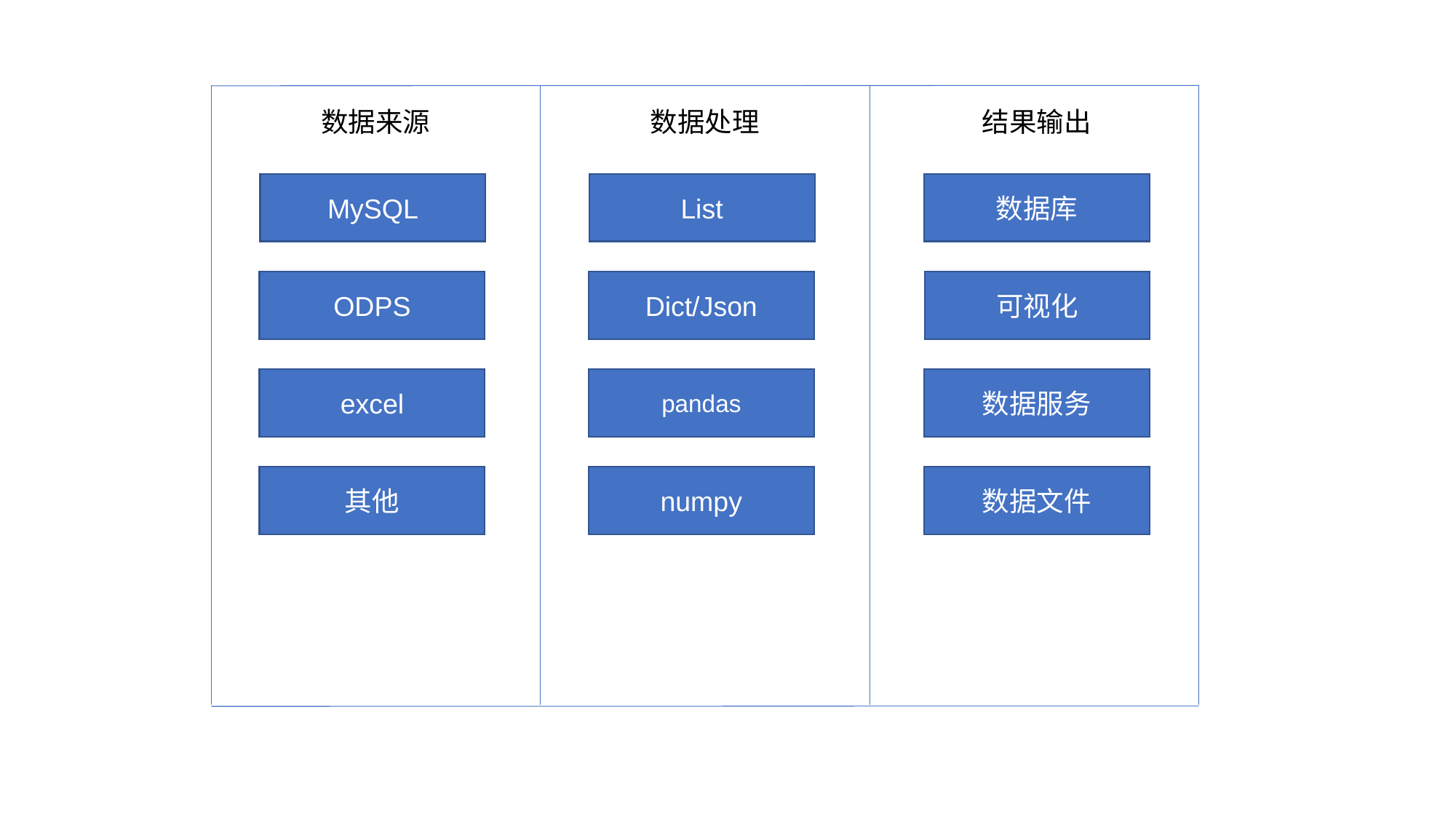

数据来源
数据处理
结果输出
数据库
List
MySQL
Dict/Json
ODPS
可视化
pandas
数据服务
excel
其他
numpy
数据文件